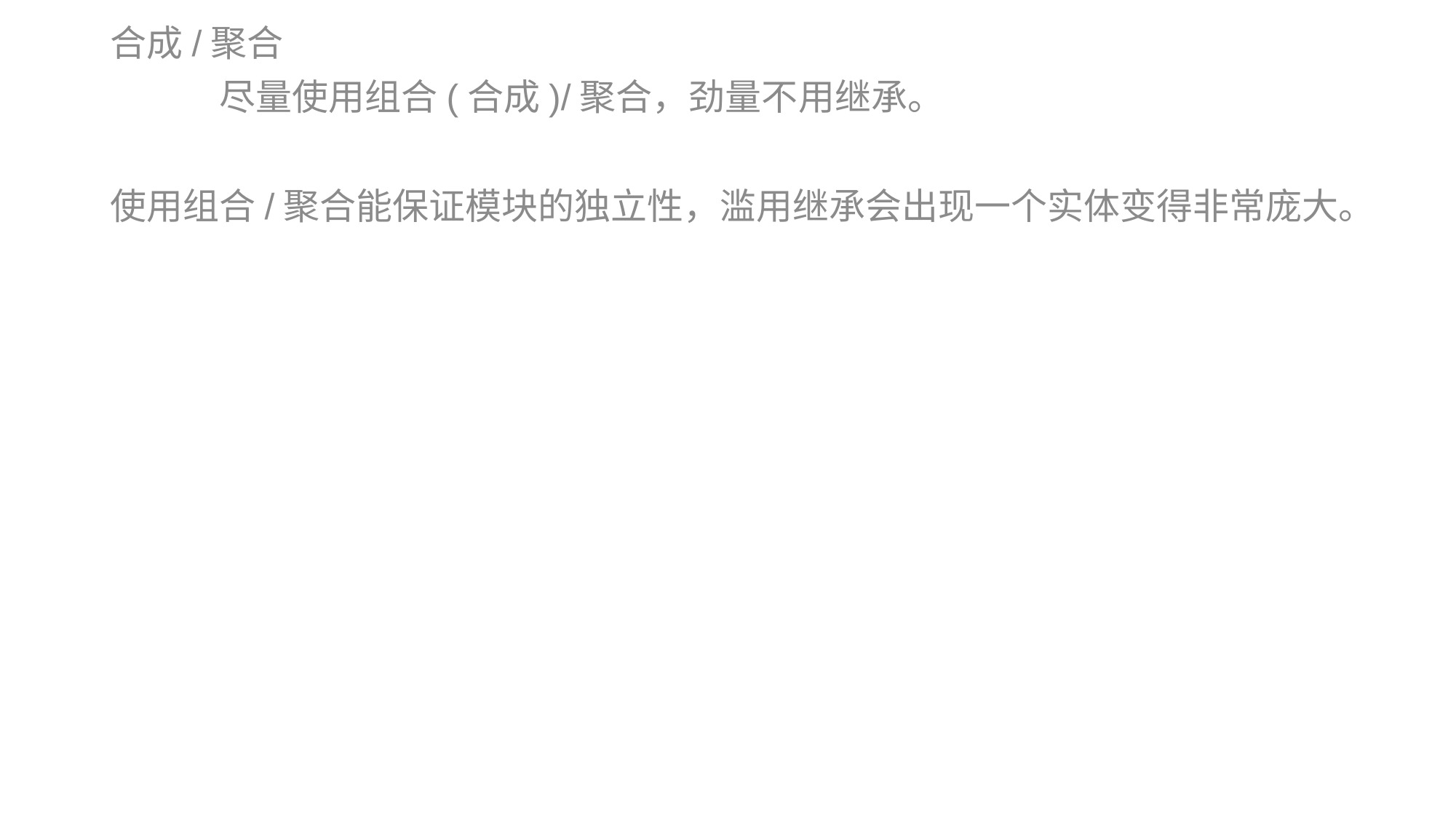

合成/聚合
	尽量使用组合(合成)/聚合，劲量不用继承。

使用组合/聚合能保证模块的独立性，滥用继承会出现一个实体变得非常庞大。